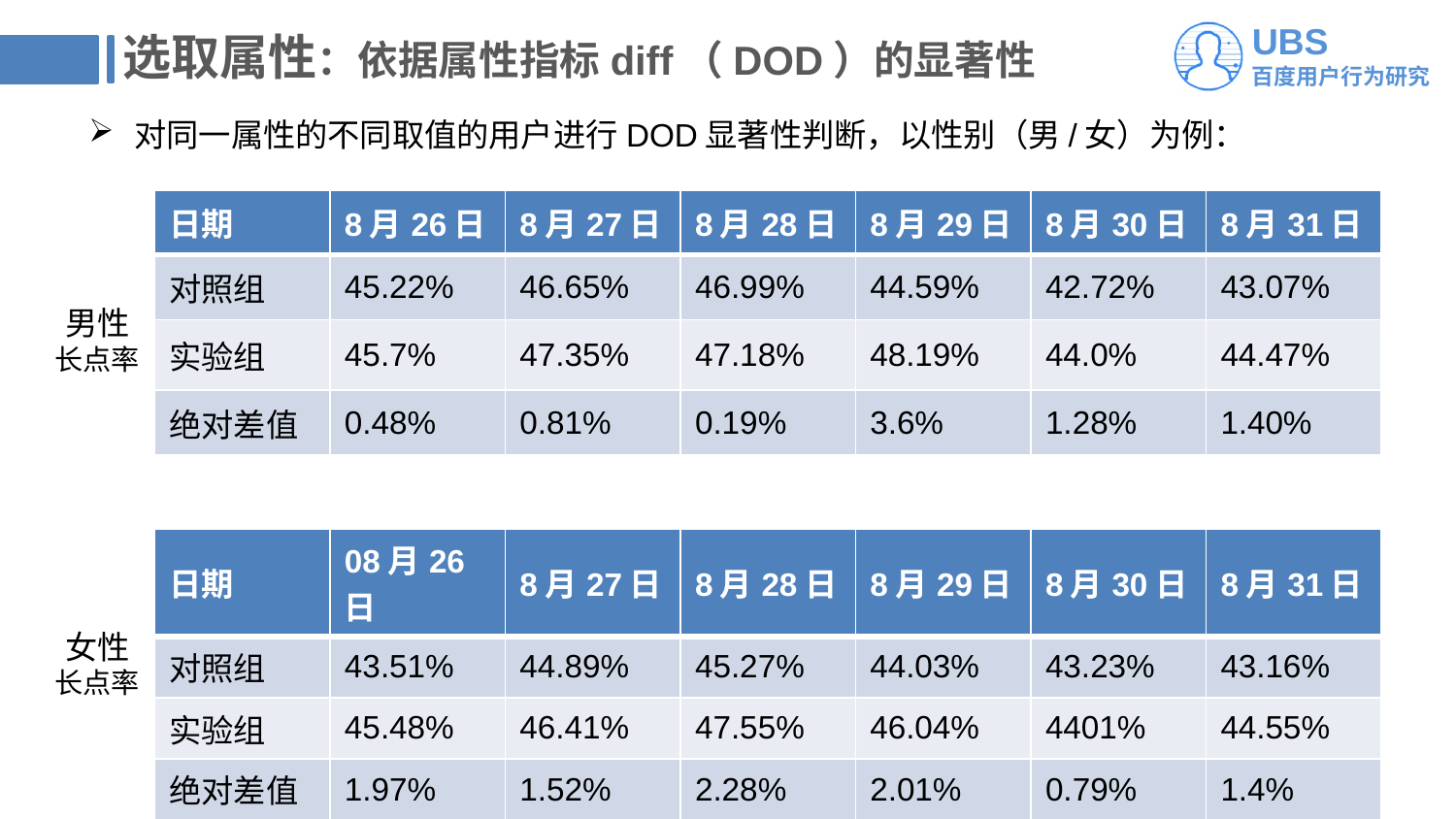

# 选取属性：依据属性指标diff（DOD）的显著性

对同一属性的不同取值的用户进行DOD显著性判断，以性别（男/女）为例：
| 日期 | 8月26日 | 8月27日 | 8月28日 | 8月29日 | 8月30日 | 8月31日 |
| --- | --- | --- | --- | --- | --- | --- |
| 对照组 | 45.22% | 46.65% | 46.99% | 44.59% | 42.72% | 43.07% |
| 实验组 | 45.7% | 47.35% | 47.18% | 48.19% | 44.0% | 44.47% |
| 绝对差值 | 0.48% | 0.81% | 0.19% | 3.6% | 1.28% | 1.40% |
男性
长点率
| 日期 | 08月26日 | 8月27日 | 8月28日 | 8月29日 | 8月30日 | 8月31日 |
| --- | --- | --- | --- | --- | --- | --- |
| 对照组 | 43.51% | 44.89% | 45.27% | 44.03% | 43.23% | 43.16% |
| 实验组 | 45.48% | 46.41% | 47.55% | 46.04% | 4401% | 44.55% |
| 绝对差值 | 1.97% | 1.52% | 2.28% | 2.01% | 0.79% | 1.4% |
女性
长点率